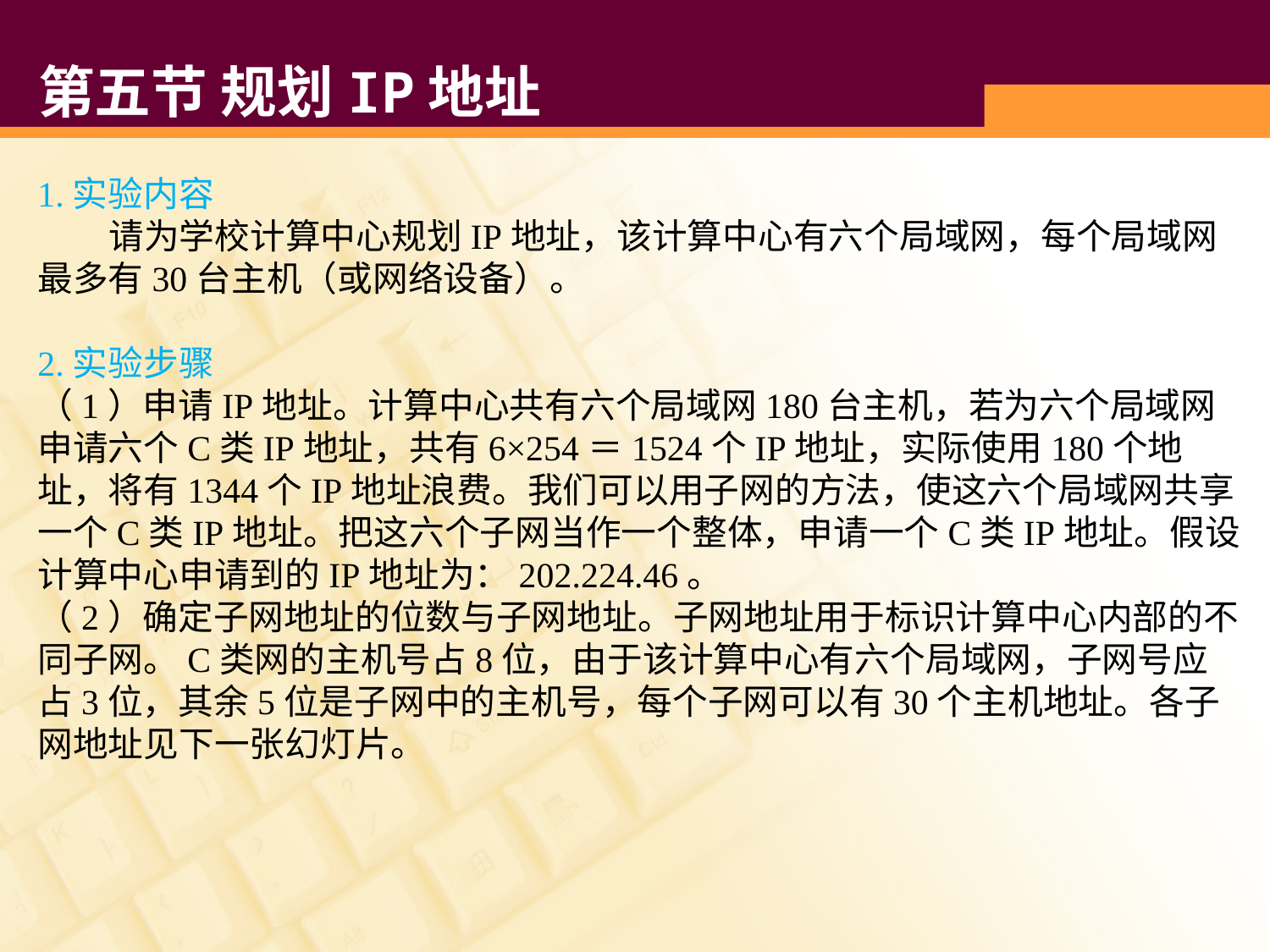

# 第五节 规划IP地址
1.实验内容
        请为学校计算中心规划IP地址，该计算中心有六个局域网，每个局域网最多有30台主机（或网络设备）。

2.实验步骤
（1）申请IP地址。计算中心共有六个局域网180台主机，若为六个局域网申请六个C类IP地址，共有6×254＝1524个IP地址，实际使用180个地址，将有1344个IP地址浪费。我们可以用子网的方法，使这六个局域网共享一个C类IP地址。把这六个子网当作一个整体，申请一个C类IP地址。假设计算中心申请到的IP地址为：202.224.46。
（2）确定子网地址的位数与子网地址。子网地址用于标识计算中心内部的不同子网。C类网的主机号占8位，由于该计算中心有六个局域网，子网号应占3位，其余5位是子网中的主机号，每个子网可以有30个主机地址。各子网地址见下一张幻灯片。